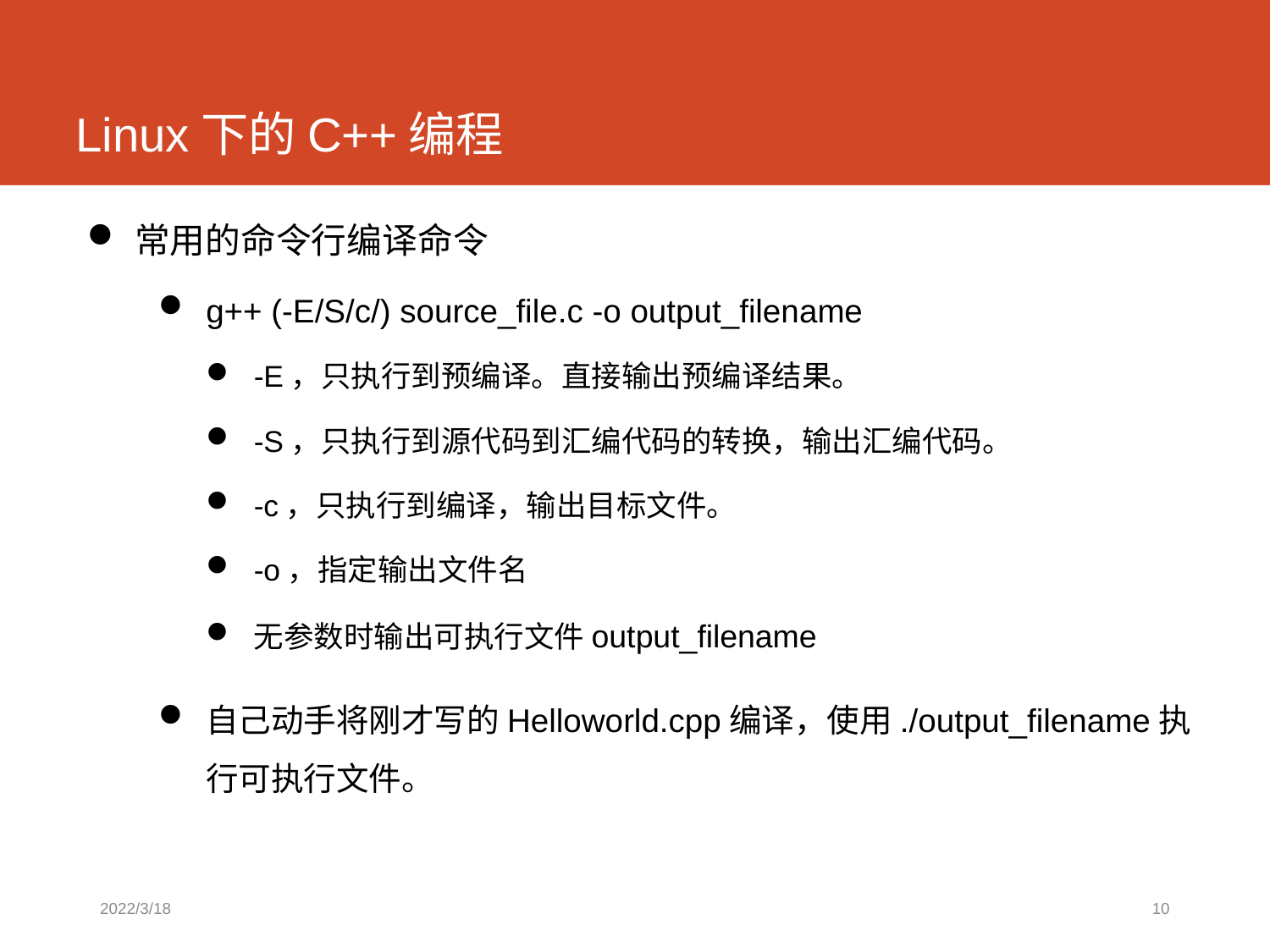

# Linux下的C++编程
常用的命令行编译命令
g++ (-E/S/c/) source_file.c -o output_filename
-E，只执行到预编译。直接输出预编译结果。
-S，只执行到源代码到汇编代码的转换，输出汇编代码。
-c，只执行到编译，输出目标文件。
-o，指定输出文件名
无参数时输出可执行文件output_filename
自己动手将刚才写的Helloworld.cpp编译，使用./output_filename执行可执行文件。
2022/3/18

10